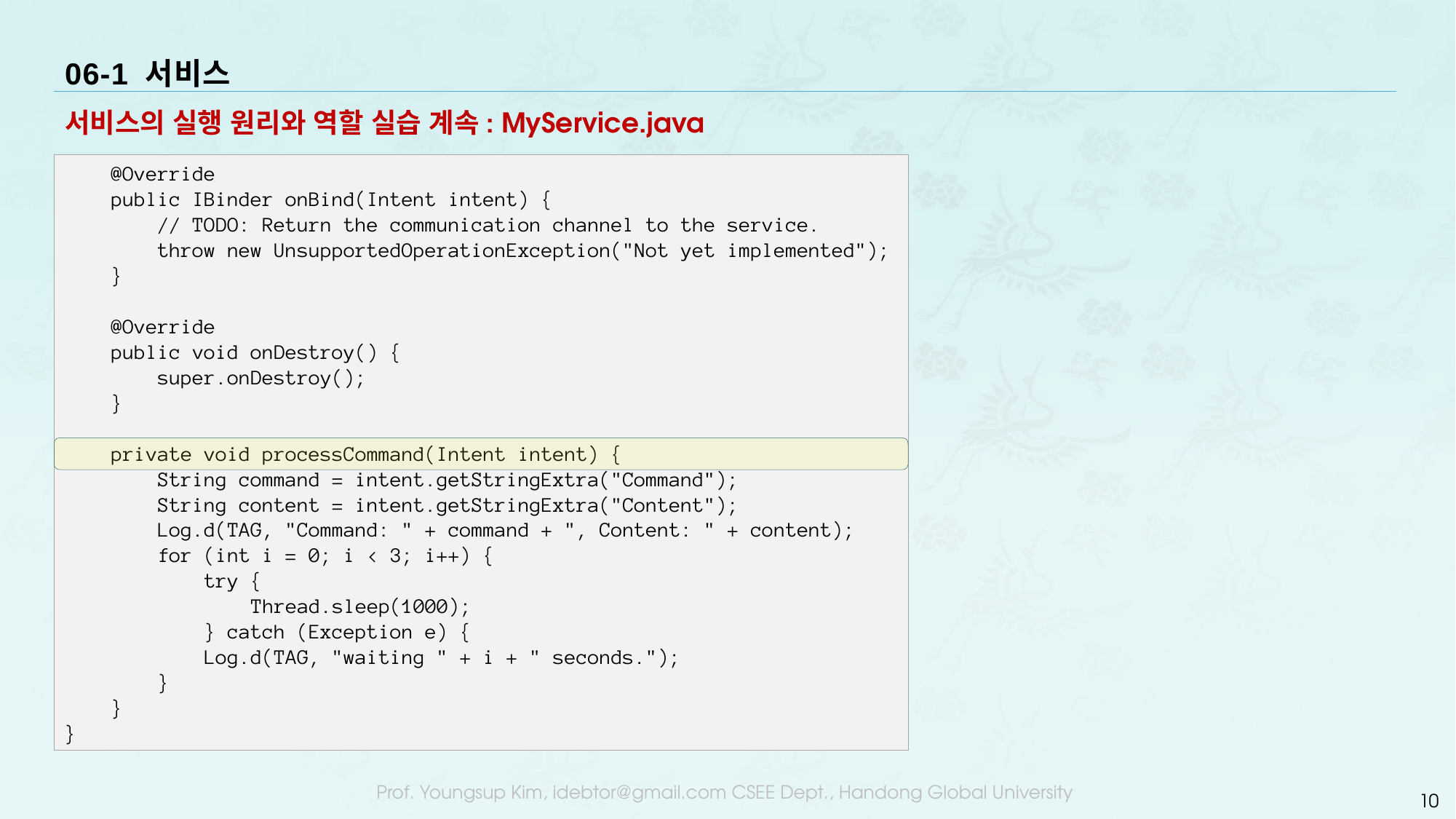

# 06-1 서비스
서비스의 실행 원리와 역할 실습 계속: MyService.java
    @Override
    public IBinder onBind(Intent intent) {
        // TODO: Return the communication channel to the service.
        throw new UnsupportedOperationException("Not yet implemented");
    }

    @Override
    public void onDestroy() {
        super.onDestroy();
    }

    private void processCommand(Intent intent) {
        String command = intent.getStringExtra("Command");
        String content = intent.getStringExtra("Content");
        Log.d(TAG, "Command: " + command + ", Content: " + content);
        for (int i = 0; i < 3; i++) {
            try {
                Thread.sleep(1000);
            } catch (Exception e) {
            Log.d(TAG, "waiting " + i + " seconds.");
        }
    }
}

10